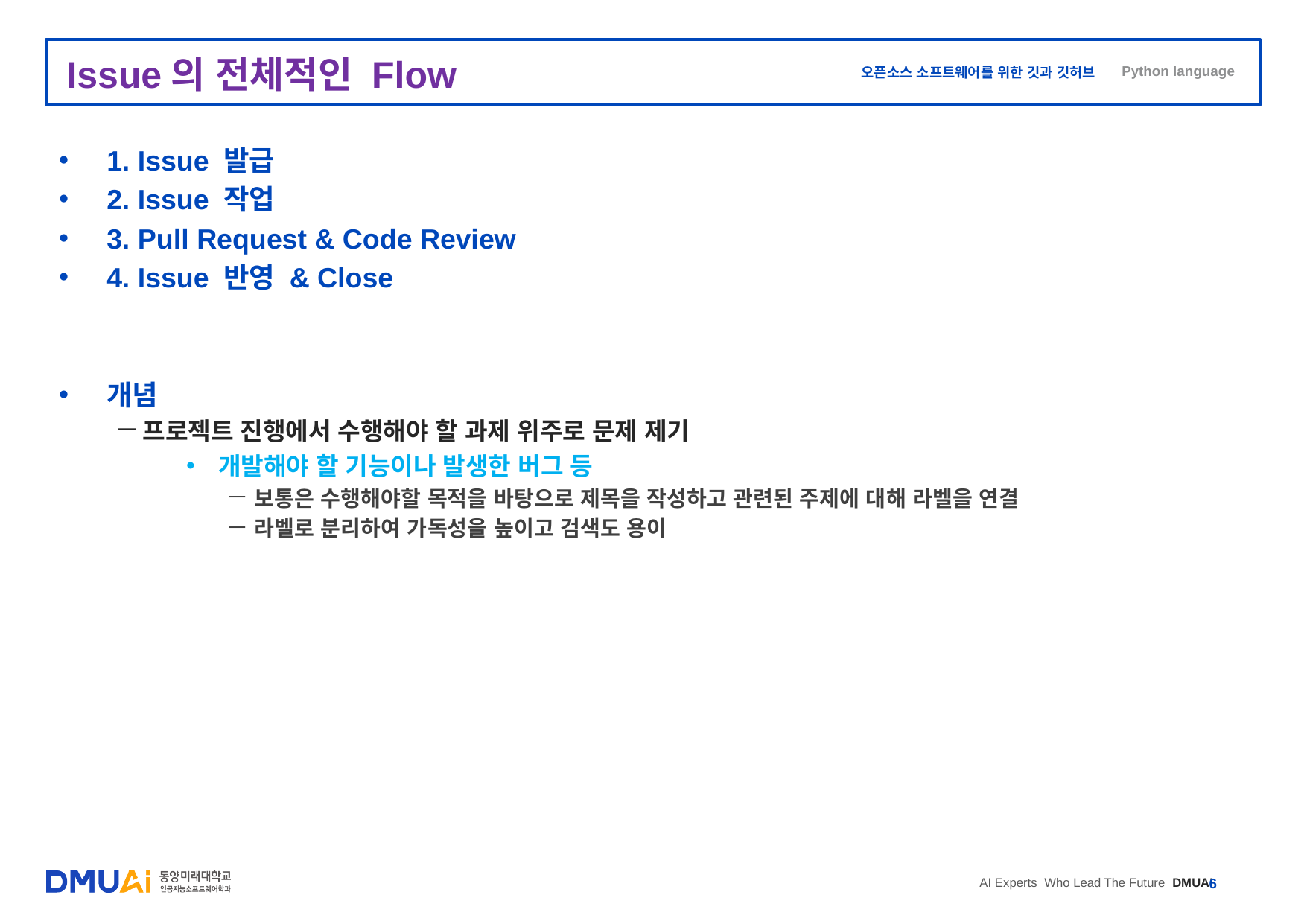

# Issue의 전체적인 Flow
1. Issue 발급
2. Issue 작업
3. Pull Request & Code Review
4. Issue 반영 & Close

개념
프로젝트 진행에서 수행해야 할 과제 위주로 문제 제기
개발해야 할 기능이나 발생한 버그 등
보통은 수행해야할 목적을 바탕으로 제목을 작성하고 관련된 주제에 대해 라벨을 연결
라벨로 분리하여 가독성을 높이고 검색도 용이